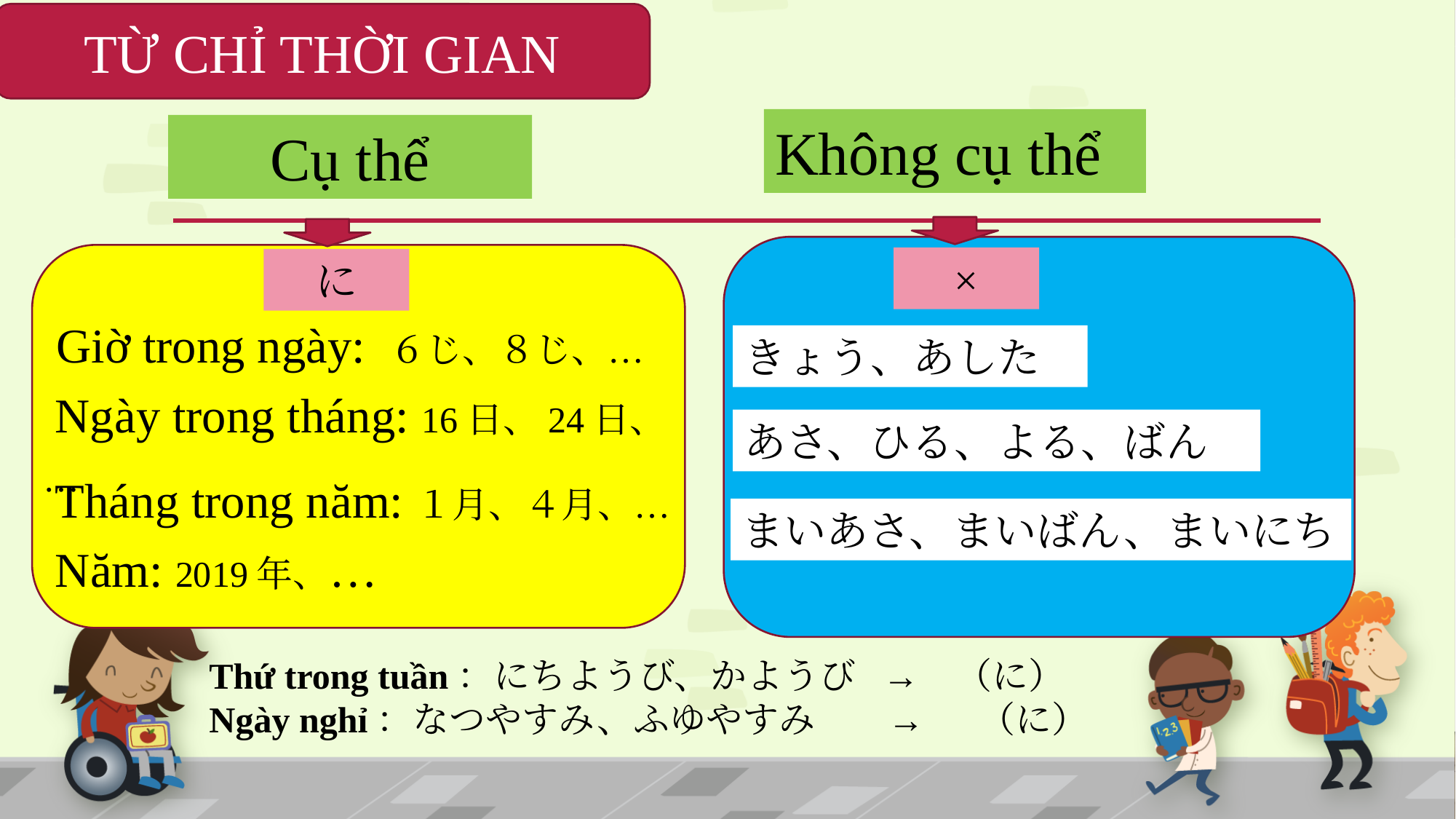

TỪ CHỈ THỜI GIAN
Không cụ thể
Cụ thể

×
に
Giờ trong ngày: ６じ、８じ、…
きょう、あした
 Ngày trong tháng: 16日、24日、…
あさ、ひる、よる、ばん
 Tháng trong năm:１月、４月、…
まいあさ、まいばん、まいにち
  Năm: 2019年、…
Thứ trong tuần：にちようび、かようび   →　（に）
Ngày nghỉ：なつやすみ、ふゆやすみ　　→　  （に）